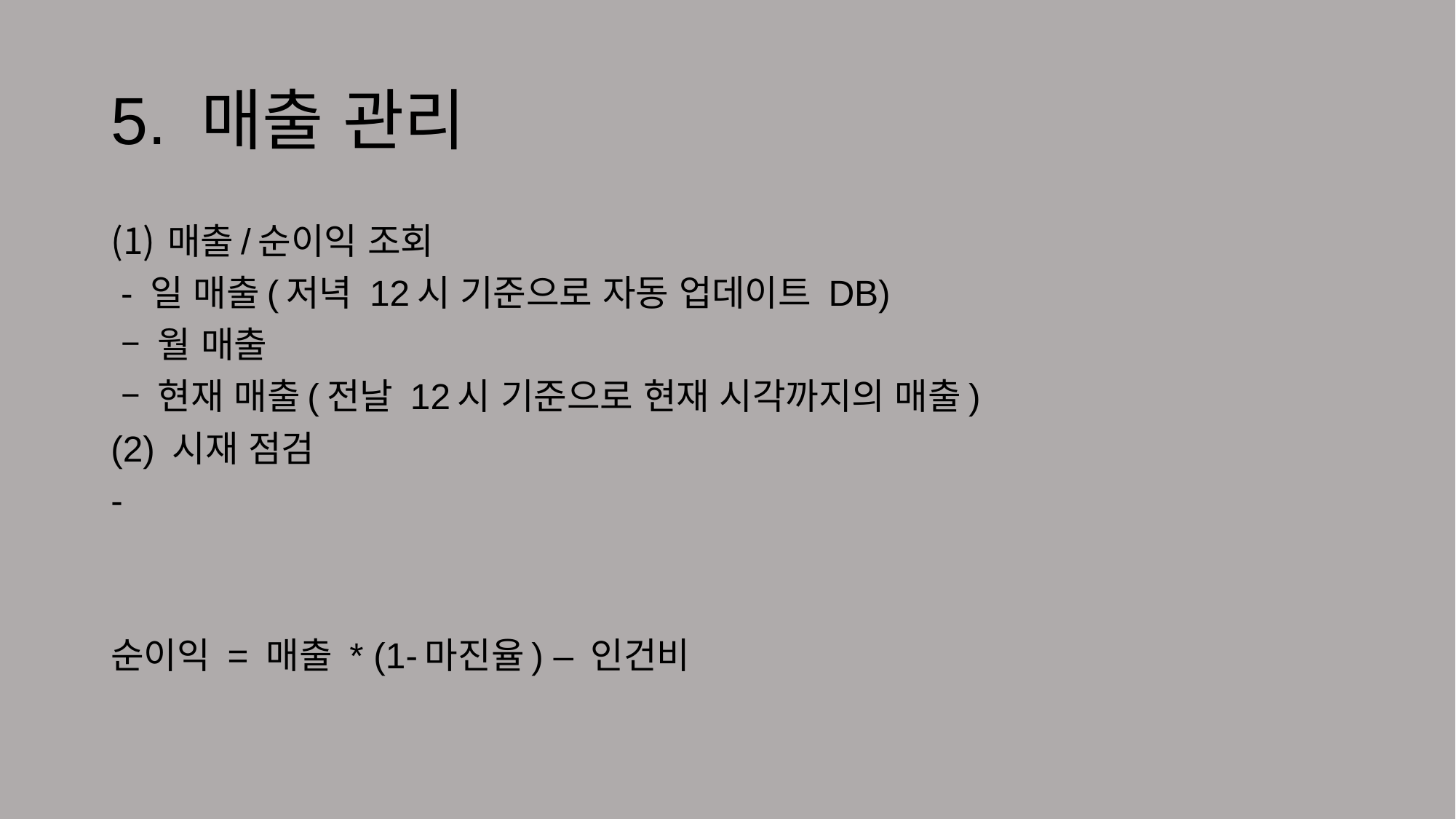

# 5. 매출 관리
매출/순이익 조회
 - 일 매출(저녁 12시 기준으로 자동 업데이트 DB)
 – 월 매출
 – 현재 매출(전날 12시 기준으로 현재 시각까지의 매출)
(2) 시재 점검
-

순이익 = 매출 * (1-마진율) – 인건비